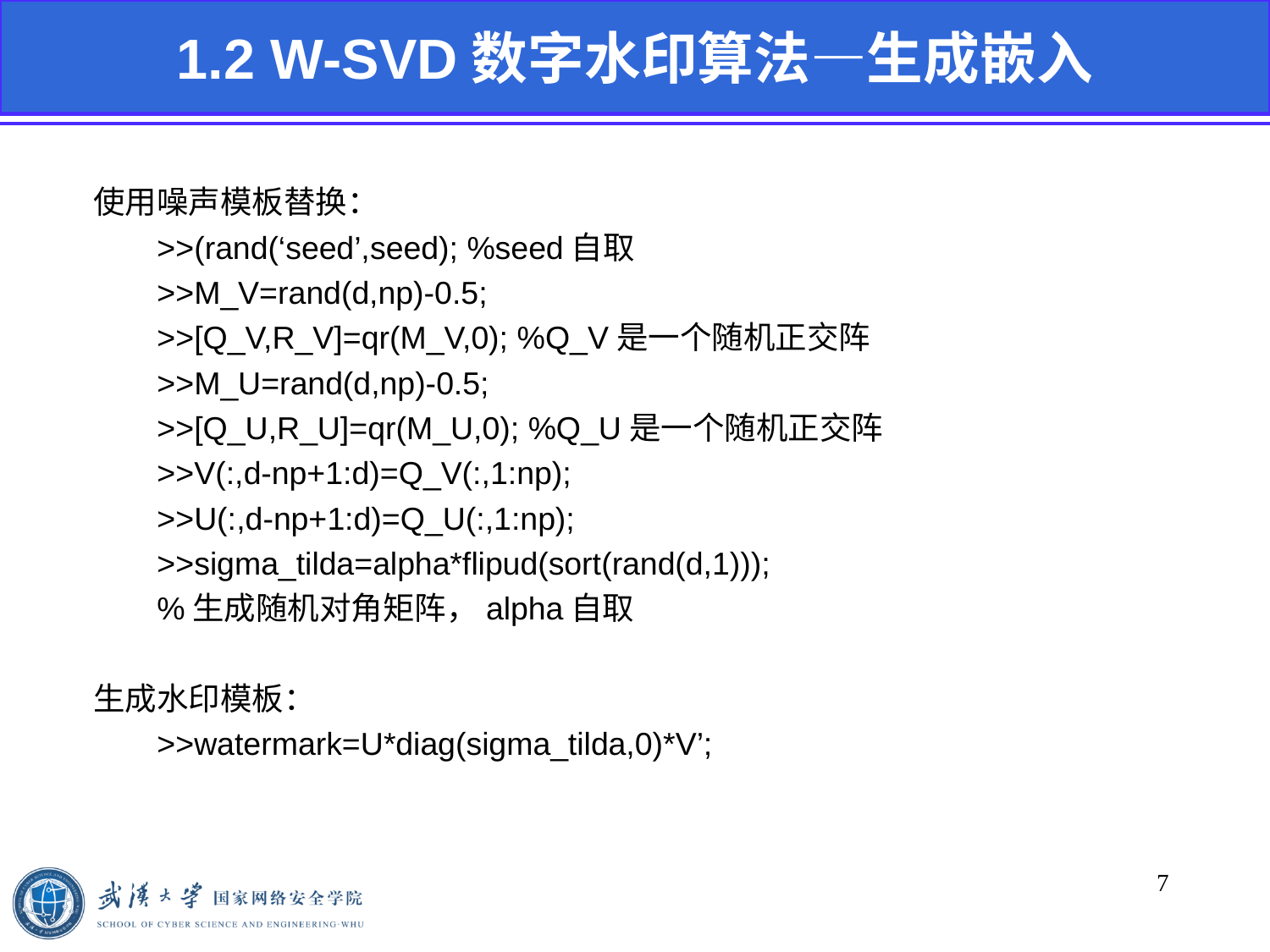

1.2 W-SVD数字水印算法—生成嵌入
使用噪声模板替换：
>>(rand(‘seed’,seed); %seed自取
>>M_V=rand(d,np)-0.5;
>>[Q_V,R_V]=qr(M_V,0); %Q_V是一个随机正交阵
>>M_U=rand(d,np)-0.5;
>>[Q_U,R_U]=qr(M_U,0); %Q_U是一个随机正交阵
>>V(:,d-np+1:d)=Q_V(:,1:np);
>>U(:,d-np+1:d)=Q_U(:,1:np);
>>sigma_tilda=alpha*flipud(sort(rand(d,1)));
%生成随机对角矩阵，alpha自取

生成水印模板：
>>watermark=U*diag(sigma_tilda,0)*V’;